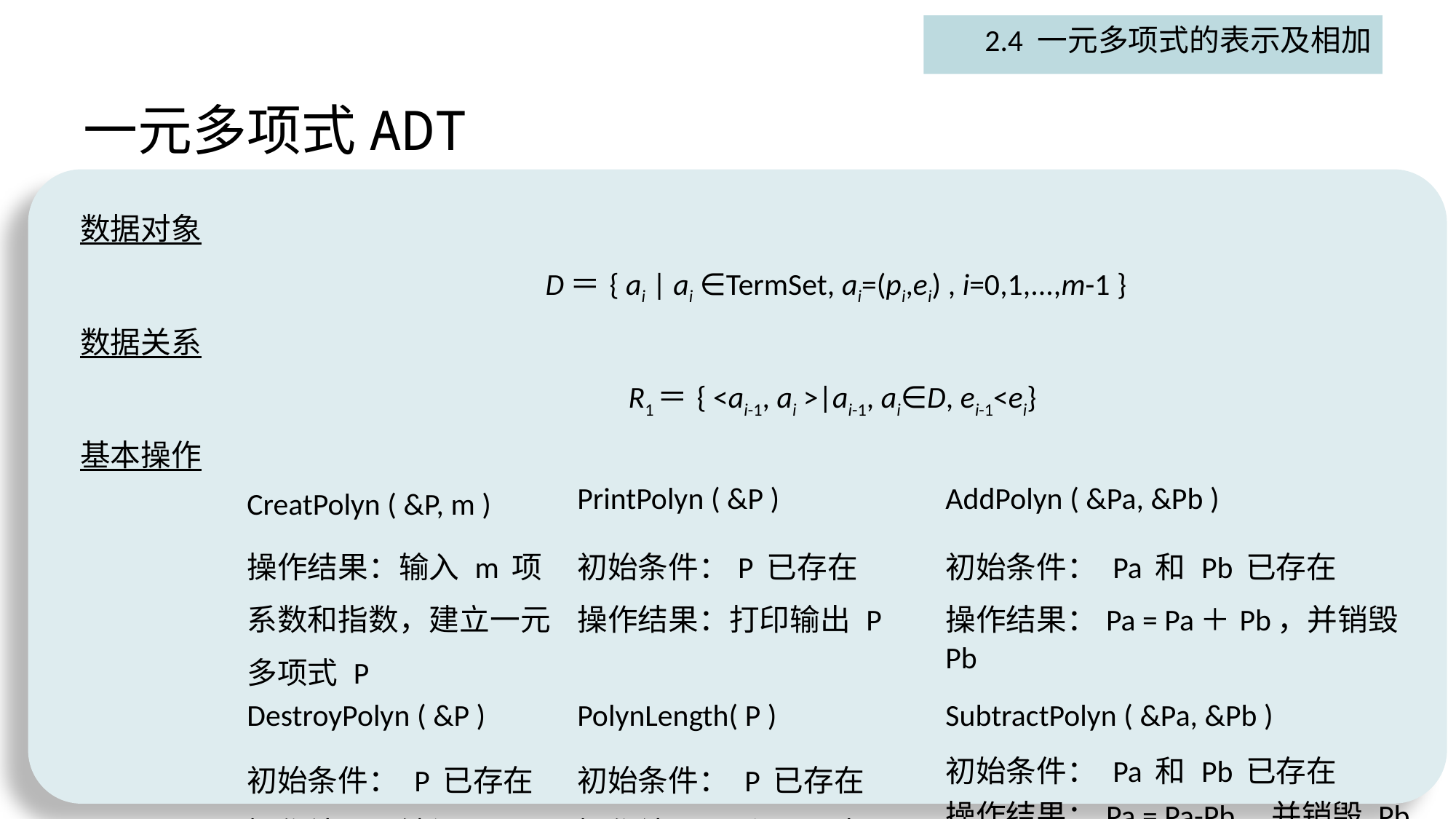

2.4 一元多项式的表示及相加

# 一元多项式ADT

| 数据对象 |  |  |  |
| --- | --- | --- | --- |
|  | D＝{ ai | ai ∈TermSet, ai=(pi,ei) , i=0,1,...,m-1 } |  |  |
| 数据关系 |  |  |  |
|  | R1＝{ <ai-1, ai >|ai-1, ai∈D, ei-1<ei} |  |  |
| 基本操作 |  |  |  |
|  | CreatPolyn ( &P, m ) | PrintPolyn ( &P ) | AddPolyn ( &Pa, &Pb ) |
| 基本操作 | 操作结果：输入 m 项系数和指数，建立一元多项式 P | 初始条件：P 已存在 操作结果：打印输出 P | 初始条件： Pa 和 Pb 已存在 操作结果：Pa = Pa＋Pb，并销毁 Pb |
|  | DestroyPolyn ( &P ) | PolynLength( P ) | SubtractPolyn ( &Pa, &Pb ) |
|  | 初始条件： P 已存在 操作结果：销毁P | 初始条件： P 已存在 操作结果：返回 P 中项数 | 初始条件： Pa 和 Pb 已存在 操作结果：Pa = Pa-Pb，并销毁 Pb |